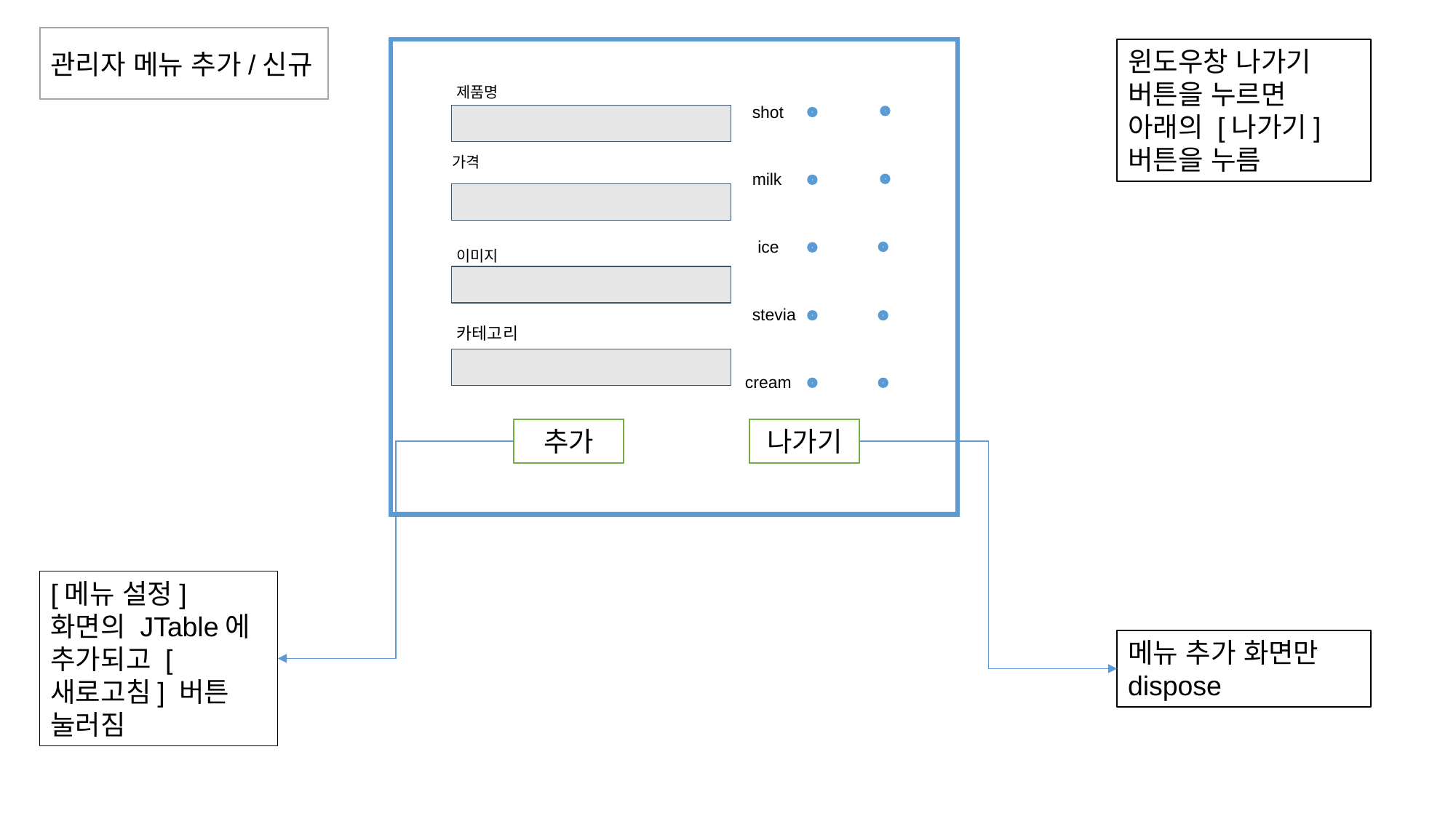

관리자 메뉴 추가/신규
윈도우창 나가기 버튼을 누르면 아래의 [나가기]버튼을 누름

제품명
shot

가격
milk

ice
이미지

stevia

카테고리

cream

추가
나가기
[메뉴 설정] 화면의 JTable에 추가되고 [새로고침] 버튼 눌러짐
메뉴 추가 화면만
dispose